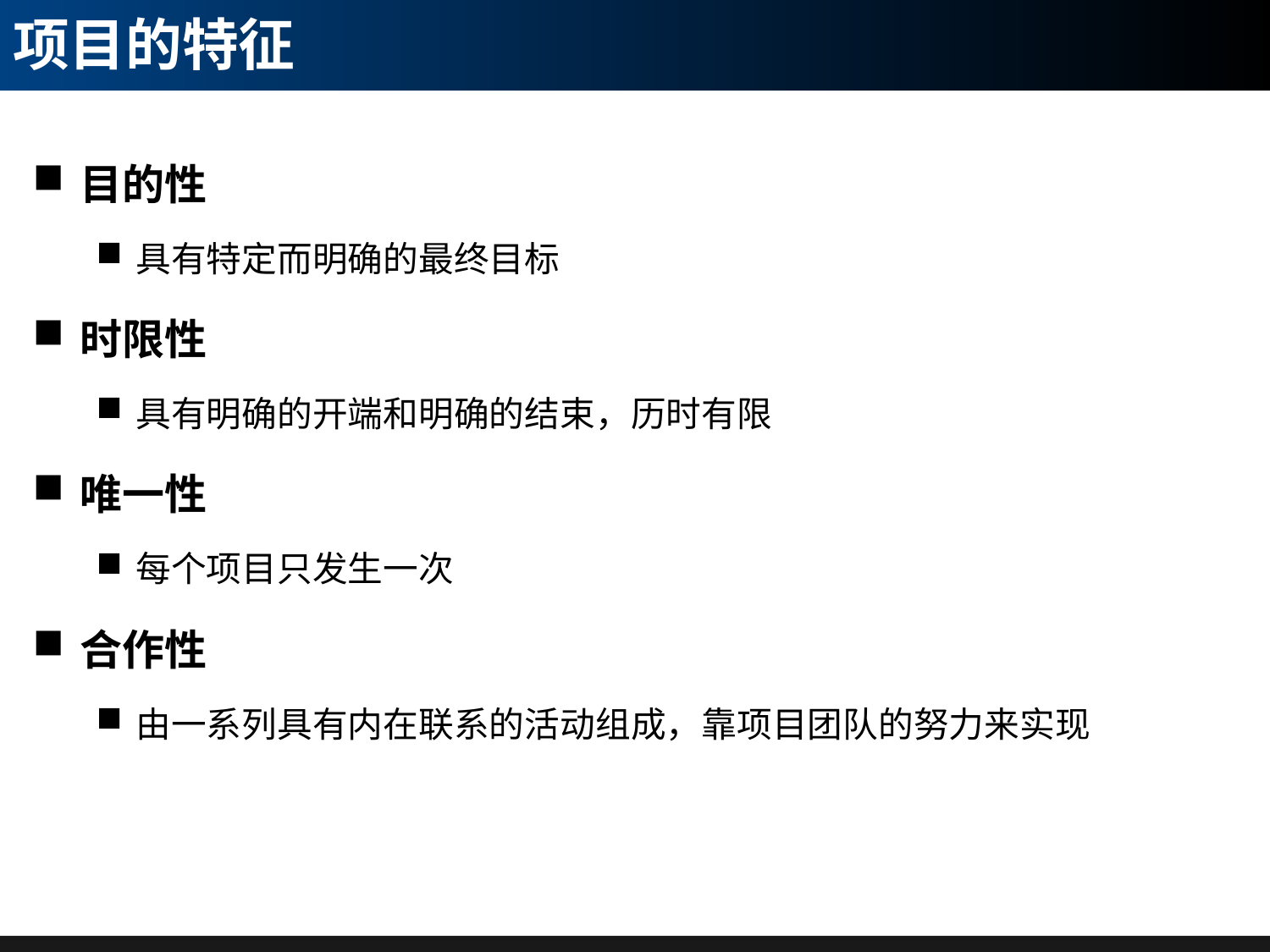

# 项目的特征
目的性
具有特定而明确的最终目标
时限性
具有明确的开端和明确的结束，历时有限
唯一性
每个项目只发生一次
合作性
由一系列具有内在联系的活动组成，靠项目团队的努力来实现
以ODM为例说明